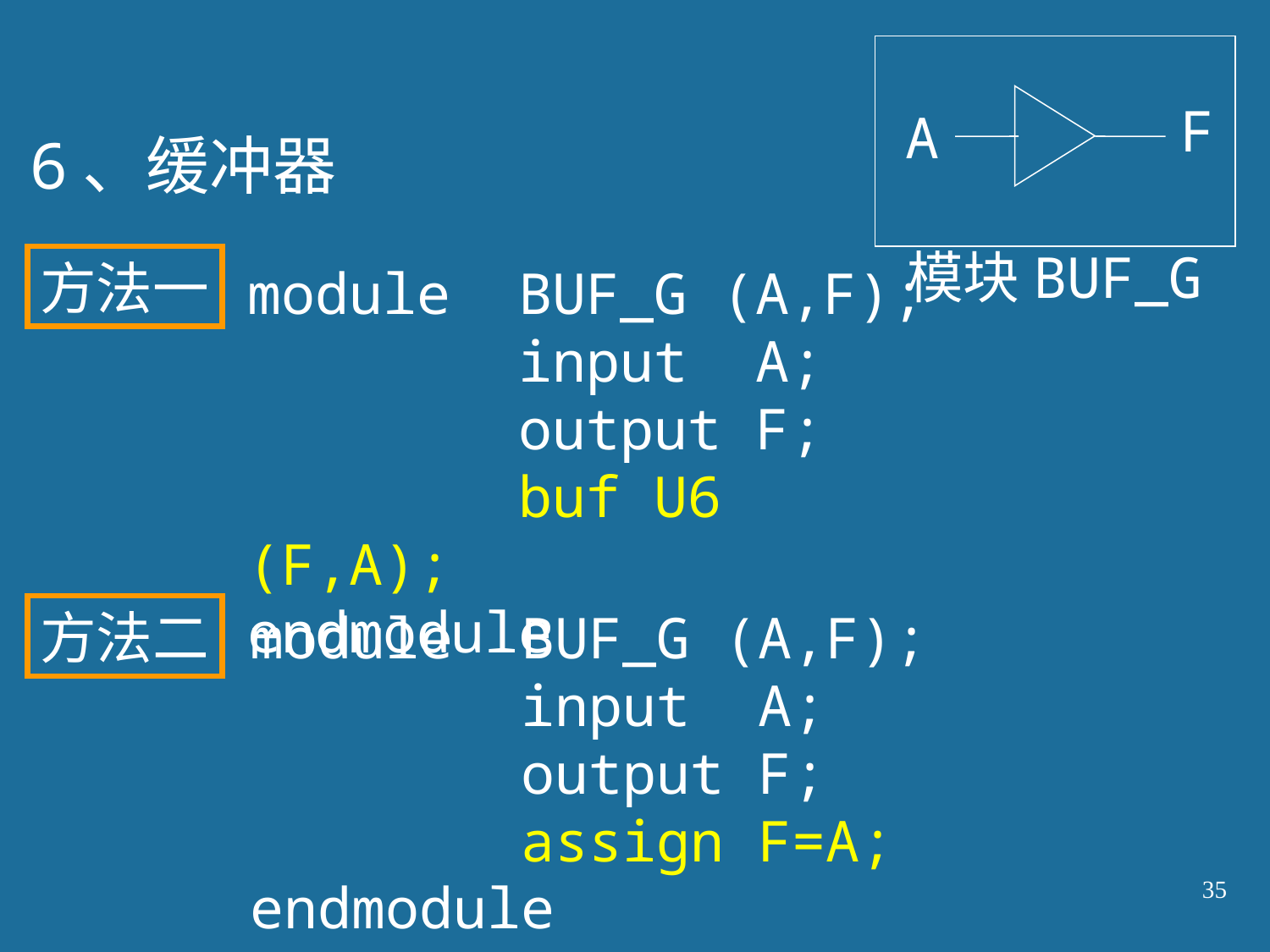

F

A

模块BUF_G
6、缓冲器
方法一
module  BUF_G (A,F);
        input  A;
        output F;
        buf U6 (F,A);
endmodule
方法二
module  BUF_G (A,F);
        input  A;
        output F;
        assign F=A;
endmodule
35